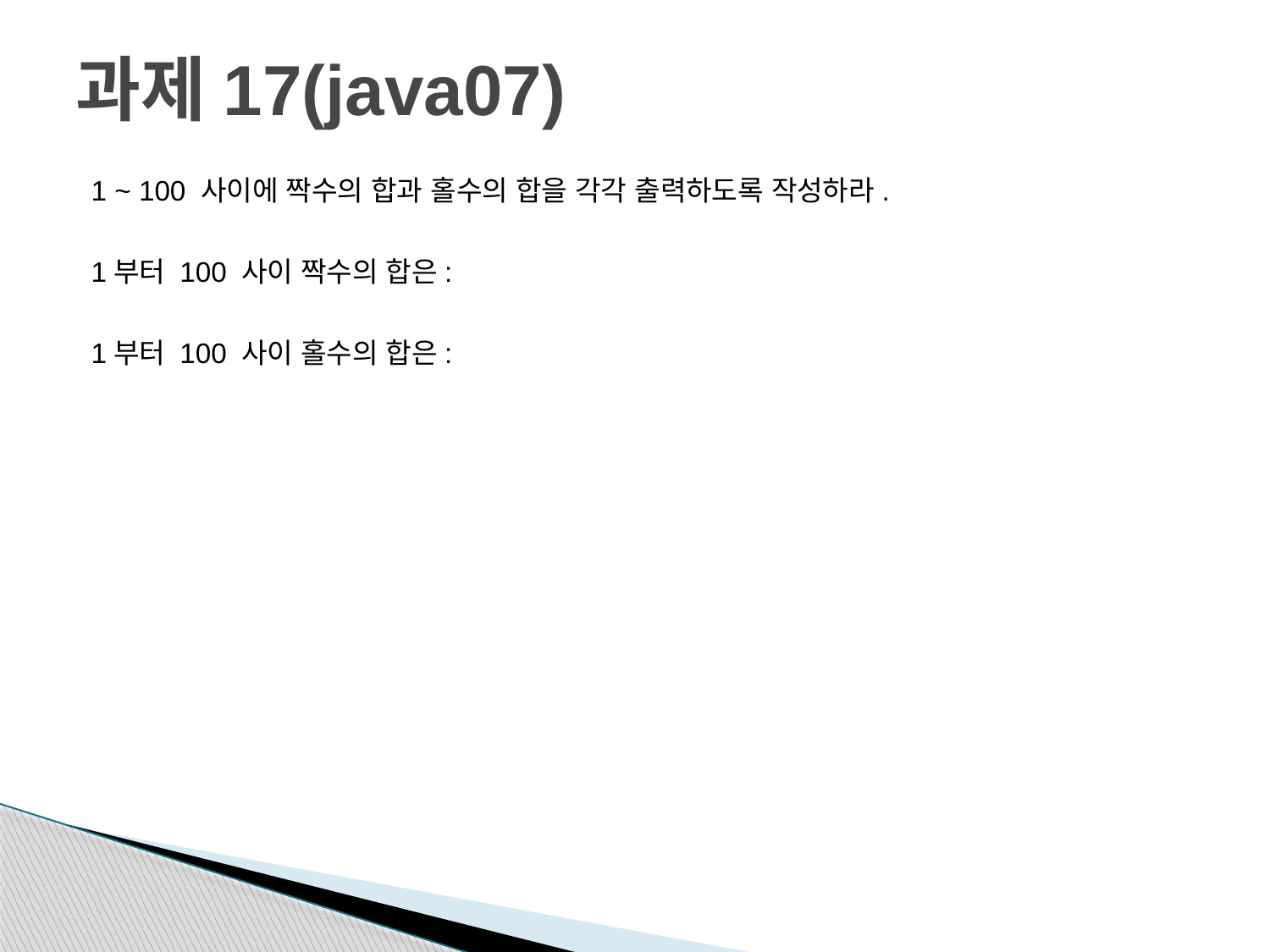

# 과제17(java07)
1 ~ 100 사이에 짝수의 합과 홀수의 합을 각각 출력하도록 작성하라.

1부터 100 사이 짝수의 합은:

1부터 100 사이 홀수의 합은: